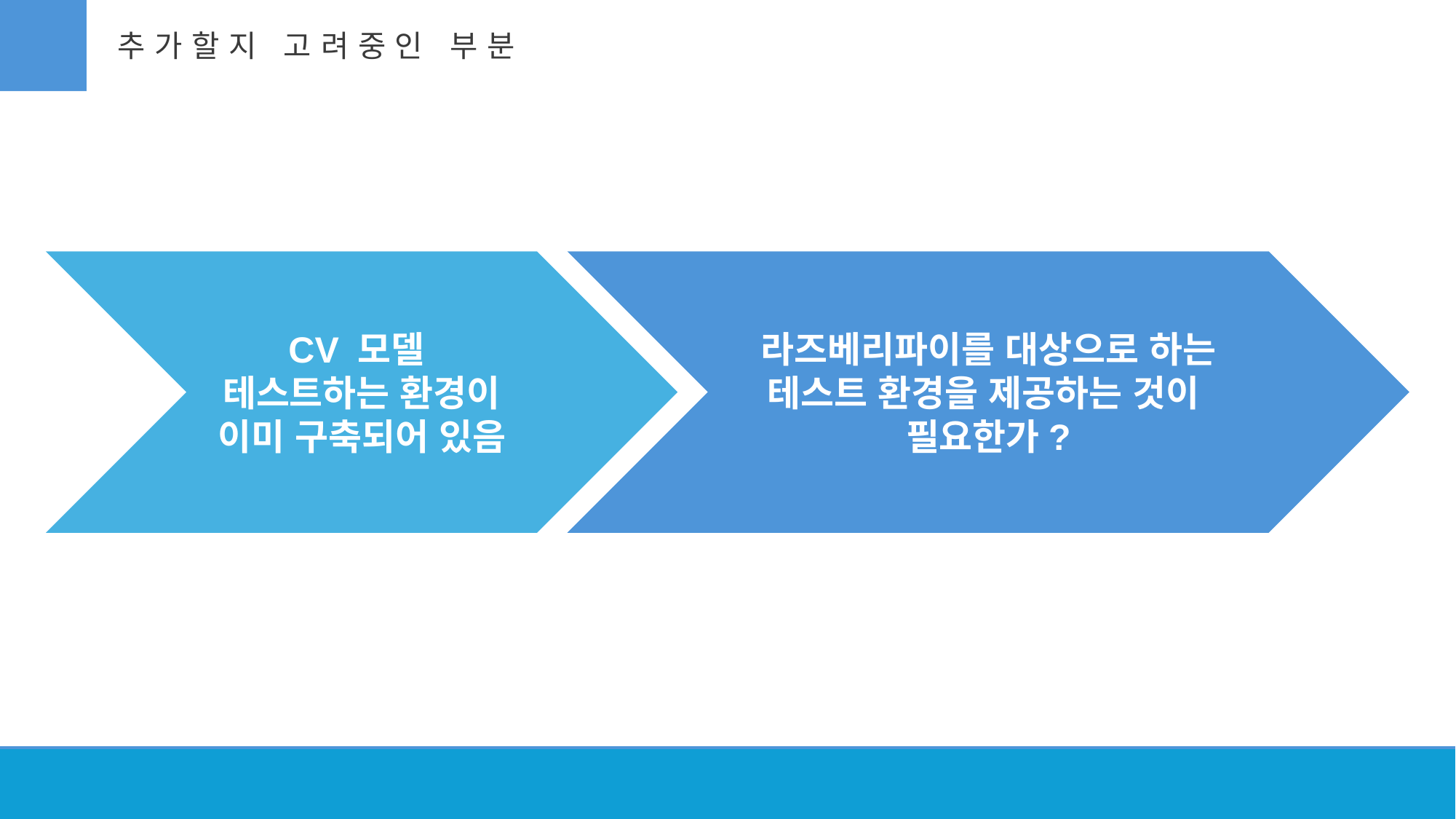

추가할지 고려중인 부분
라즈베리파이를 대상으로 하는 테스트 환경을 제공하는 것이
필요한가?

CV 모델
테스트하는 환경이 이미 구축되어 있음